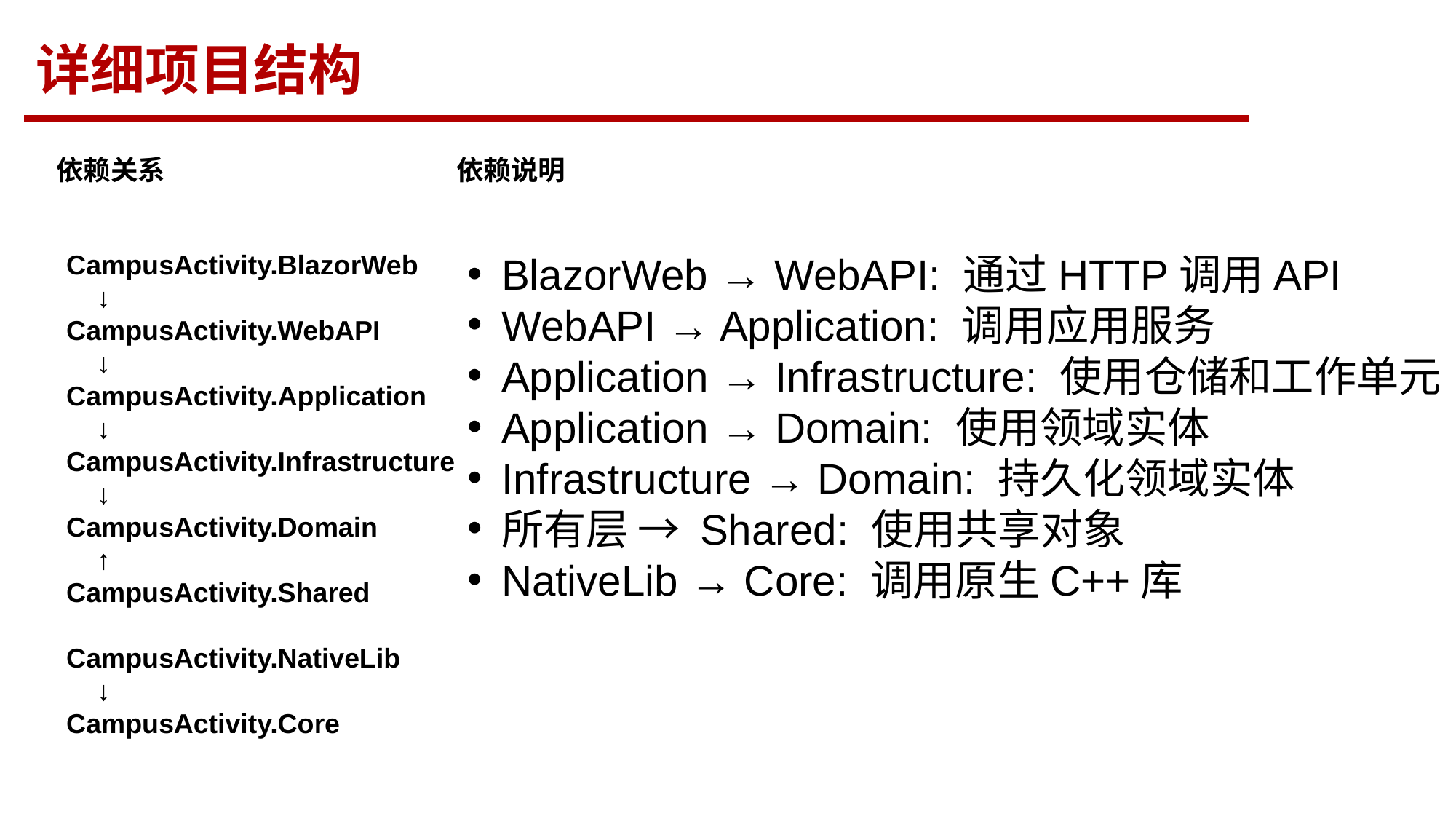

详细项目结构

依赖关系
依赖说明
CampusActivity.BlazorWeb
    ↓
CampusActivity.WebAPI
    ↓
CampusActivity.Application
    ↓
CampusActivity.Infrastructure
    ↓
CampusActivity.Domain
    ↑
CampusActivity.Shared

CampusActivity.NativeLib
    ↓
CampusActivity.Core
BlazorWeb → WebAPI: 通过HTTP调用API
WebAPI → Application: 调用应用服务
Application → Infrastructure: 使用仓储和工作单元
Application → Domain: 使用领域实体
Infrastructure → Domain: 持久化领域实体
所有层 → Shared: 使用共享对象
NativeLib → Core: 调用原生C++库